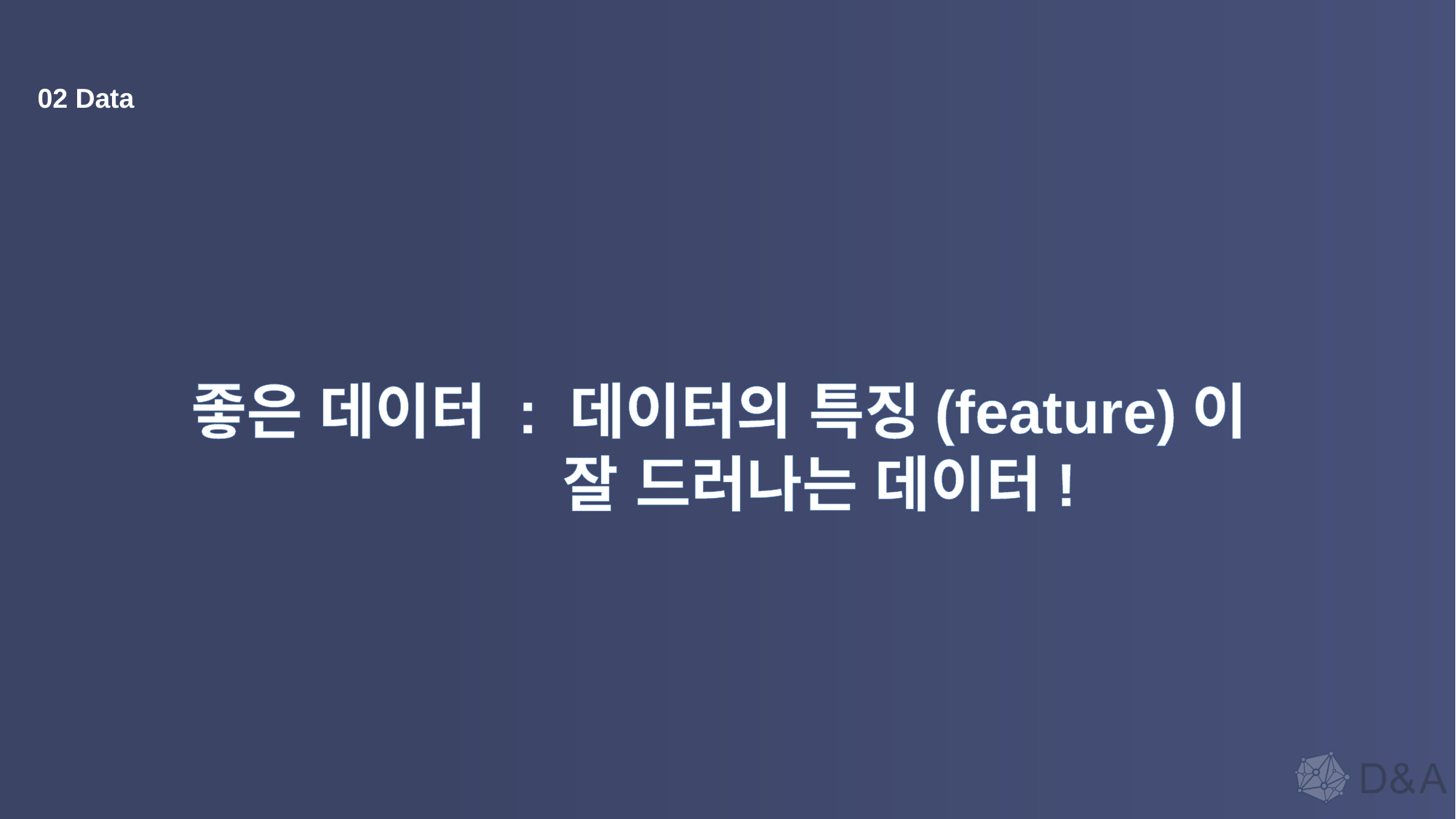

02 Data

좋은 데이터 : 데이터의 특징(feature)이
          잘 드러나는 데이터!